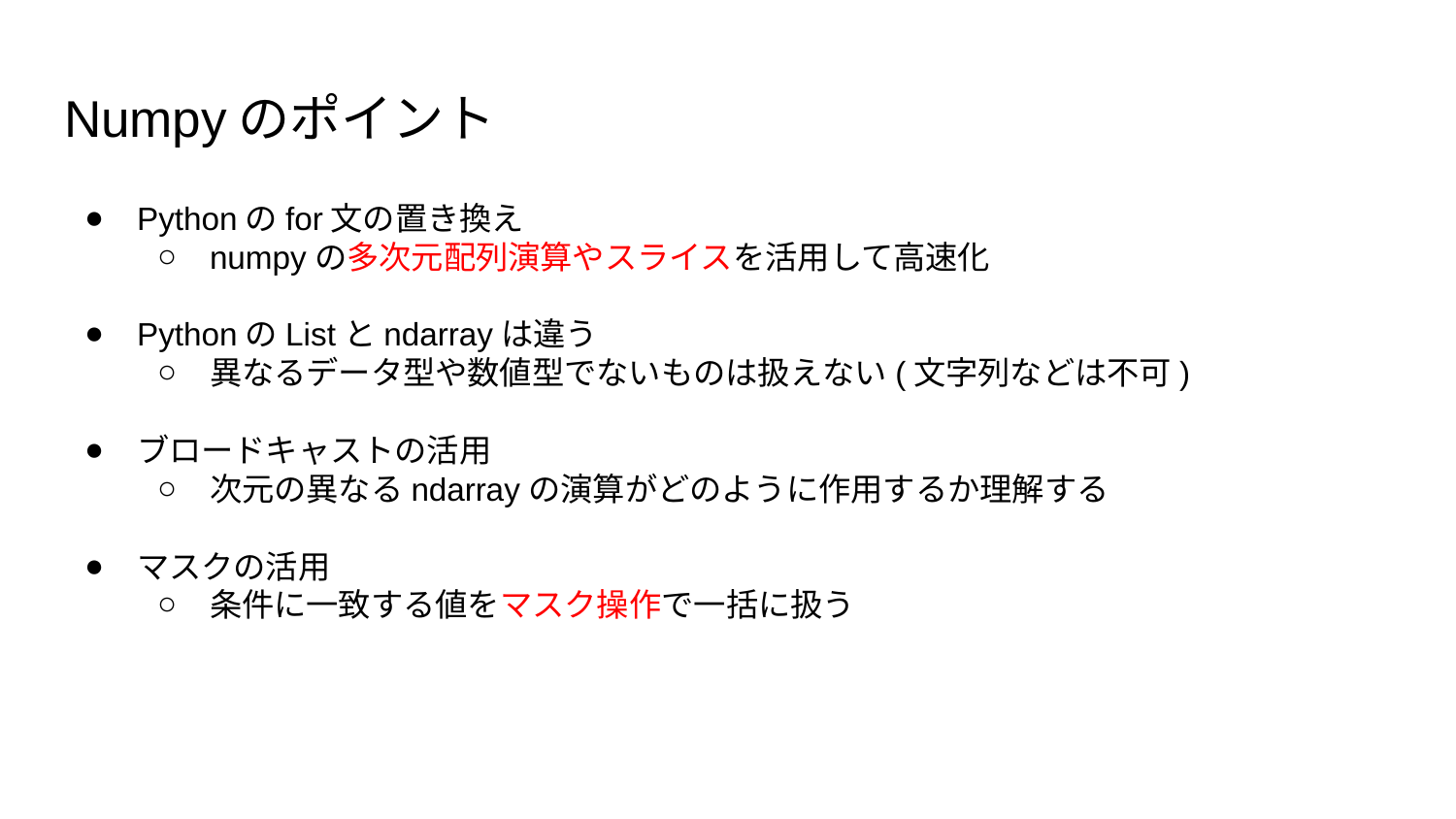

# Numpyのポイント
Pythonのfor文の置き換え
numpyの多次元配列演算やスライスを活用して高速化

PythonのListとndarrayは違う
異なるデータ型や数値型でないものは扱えない(文字列などは不可)

ブロードキャストの活用
次元の異なるndarrayの演算がどのように作用するか理解する

マスクの活用
条件に一致する値をマスク操作で一括に扱う